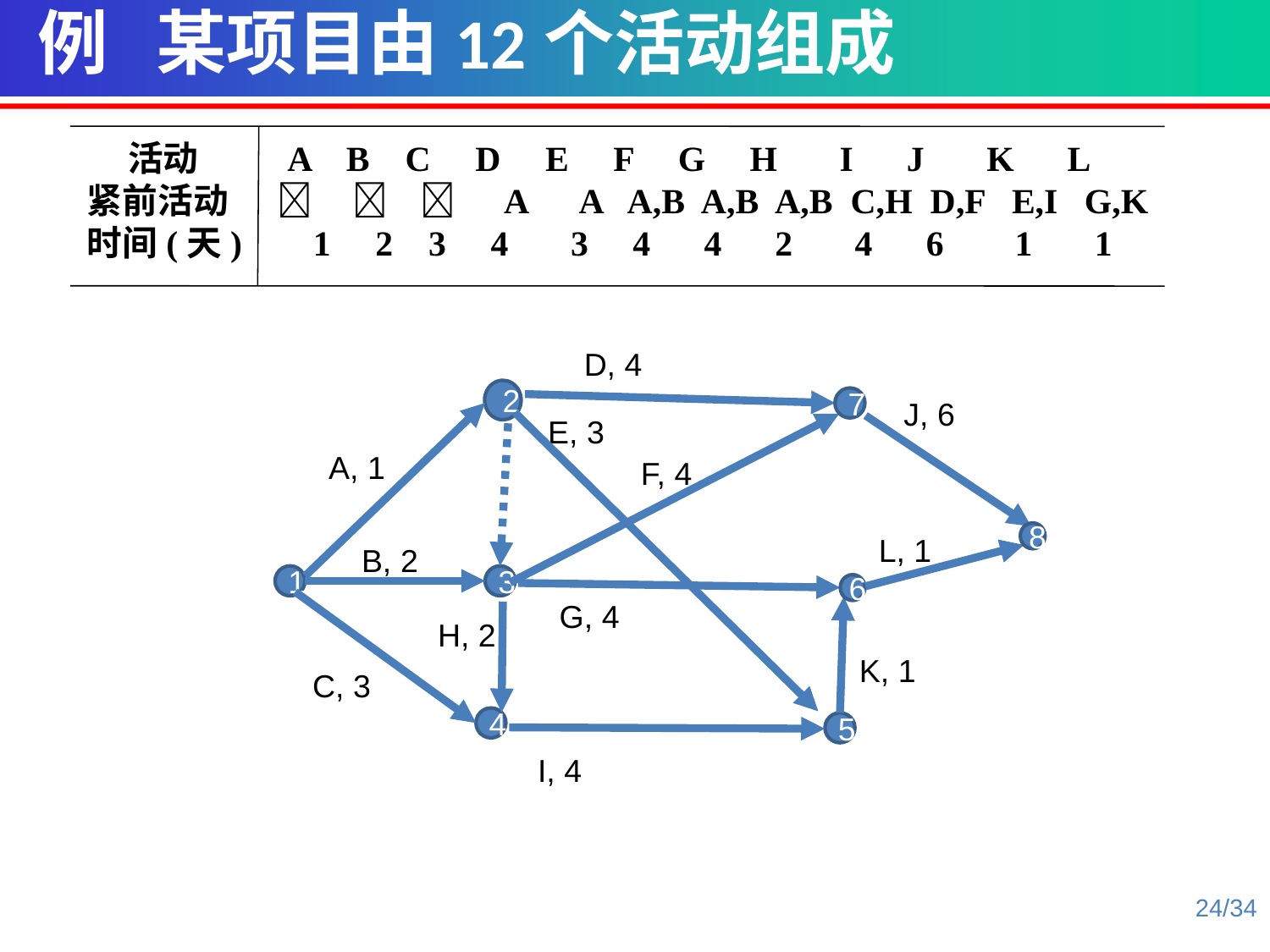

例   某项目由12个活动组成
    活动          A    B    C     D     E     F     G     H       I      J       K      L
紧前活动      −     −    −     A      A   A,B  A,B  A,B  C,H  D,F   E,I   G,K
时间(天)        1     2    3     4       3     4      4      2       4      6        1       1
D, 4
2
7
J, 6
E, 3
A, 1
F, 4
8
L, 1
B, 2
1
3
6
G, 4
H, 2
K, 1
C, 3
4
5
I, 4
24/34